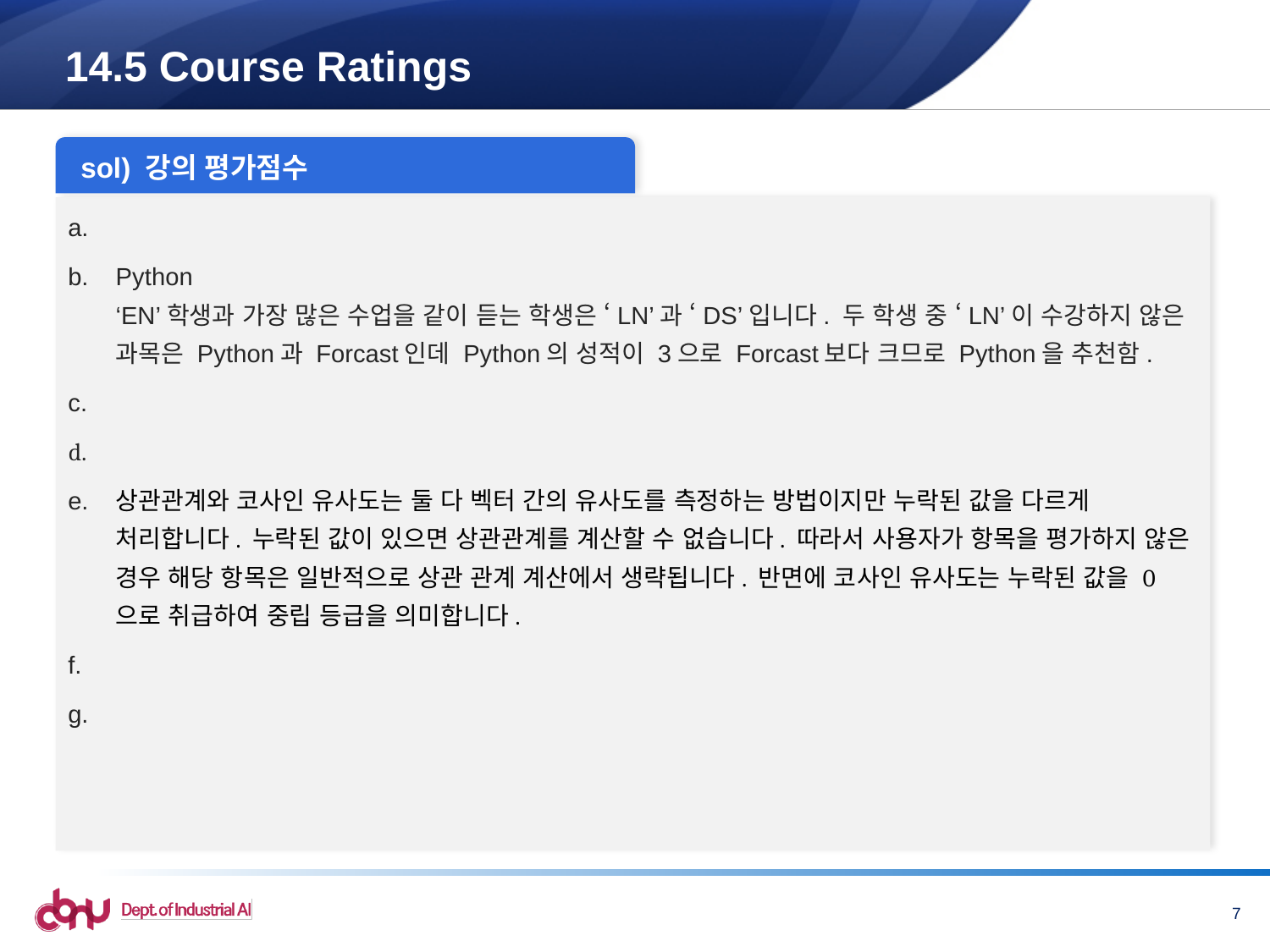

# 14.5 Course Ratings
sol) 강의 평가점수

Python
‘EN’학생과 가장 많은 수업을 같이 듣는 학생은 ‘LN’과 ‘DS’입니다. 두 학생 중 ‘LN’이 수강하지 않은 과목은 Python과 Forcast인데 Python의 성적이 3으로 Forcast보다 크므로 Python을 추천함.

상관관계와 코사인 유사도는 둘 다 벡터 간의 유사도를 측정하는 방법이지만 누락된 값을 다르게 처리합니다. 누락된 값이 있으면 상관관계를 계산할 수 없습니다. 따라서 사용자가 항목을 평가하지 않은 경우 해당 항목은 일반적으로 상관 관계 계산에서 생략됩니다. 반면에 코사인 유사도는 누락된 값을 0으로 취급하여 중립 등급을 의미합니다.